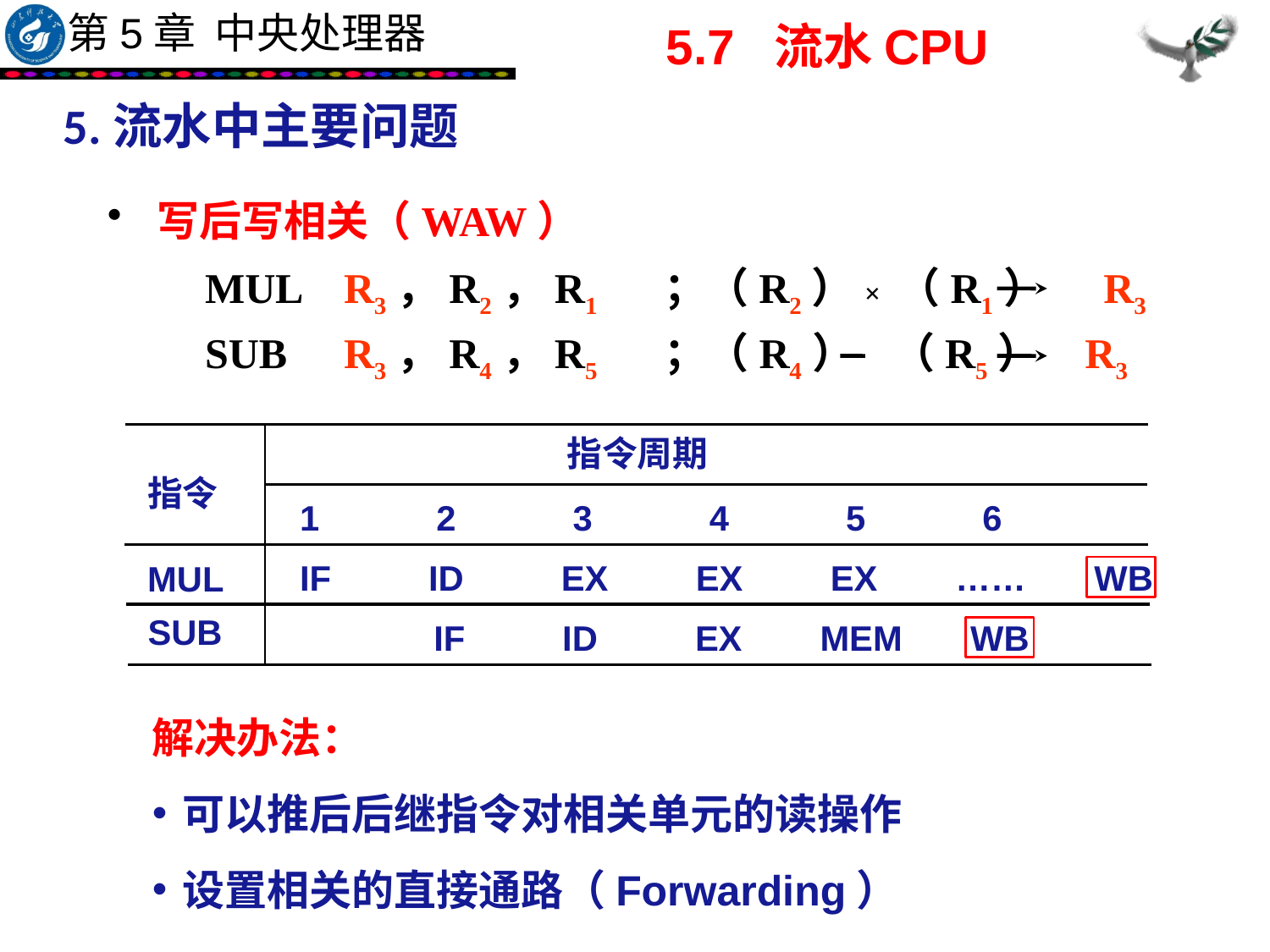

5.7  流水CPU
5.流水中主要问题
 写后写相关（WAW）
MUL    R3，R2，R1
；（R2）× （R1）     R3

SUB      R3，R4，R5
；（R4）    （R5）     R3

指令周期
指令
1            2            3            4            5            6
IF          ID          EX         EX         EX        ……       WB
MUL

SUB
IF          ID          EX        MEM       WB

解决办法：
可以推后后继指令对相关单元的读操作
设置相关的直接通路（Forwarding）